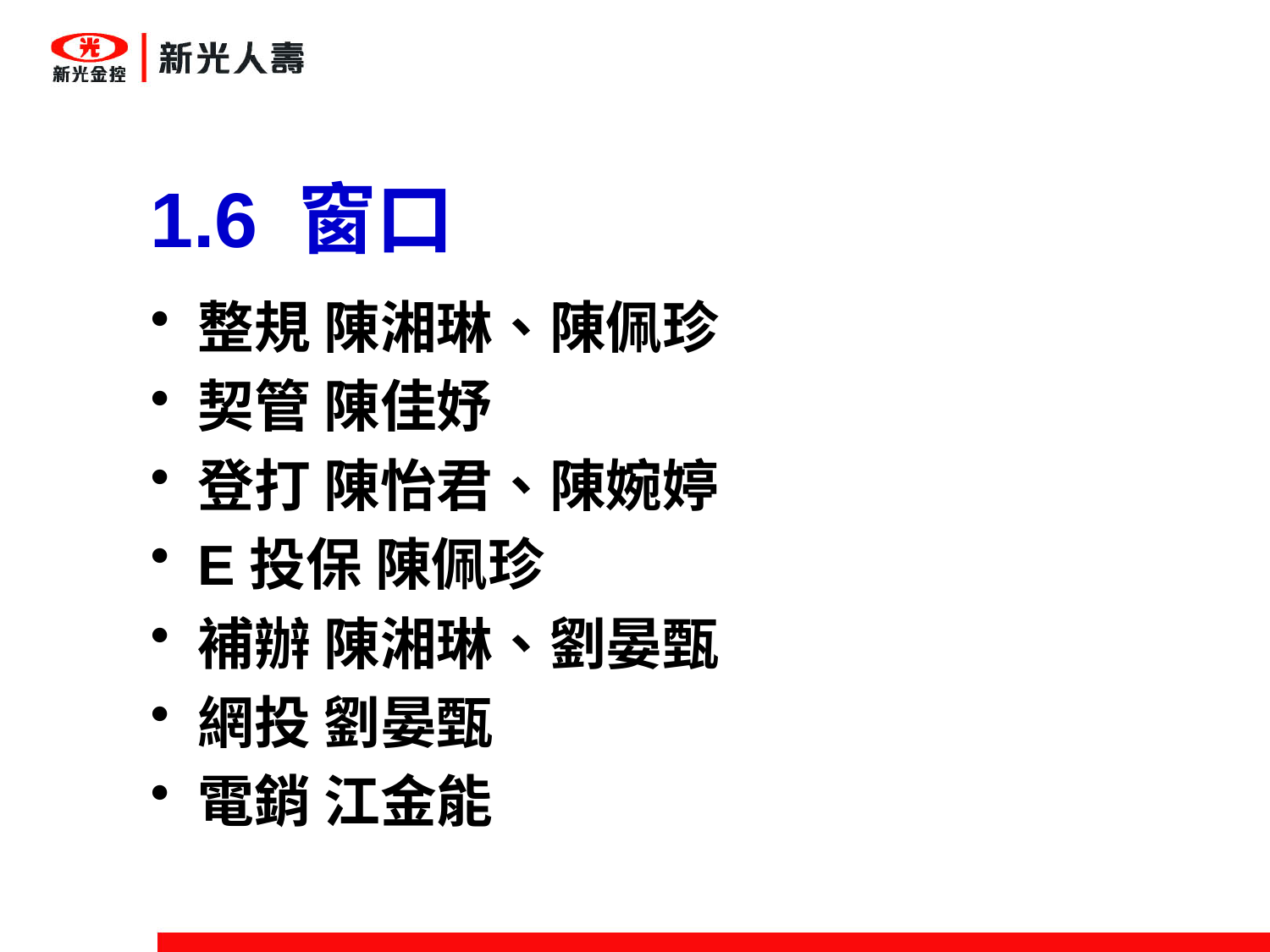

# 1.6 窗口
整規 陳湘琳、陳佩珍
契管 陳佳妤
登打 陳怡君、陳婉婷
E投保 陳佩珍
補辦 陳湘琳、劉晏甄
網投 劉晏甄
電銷 江金能